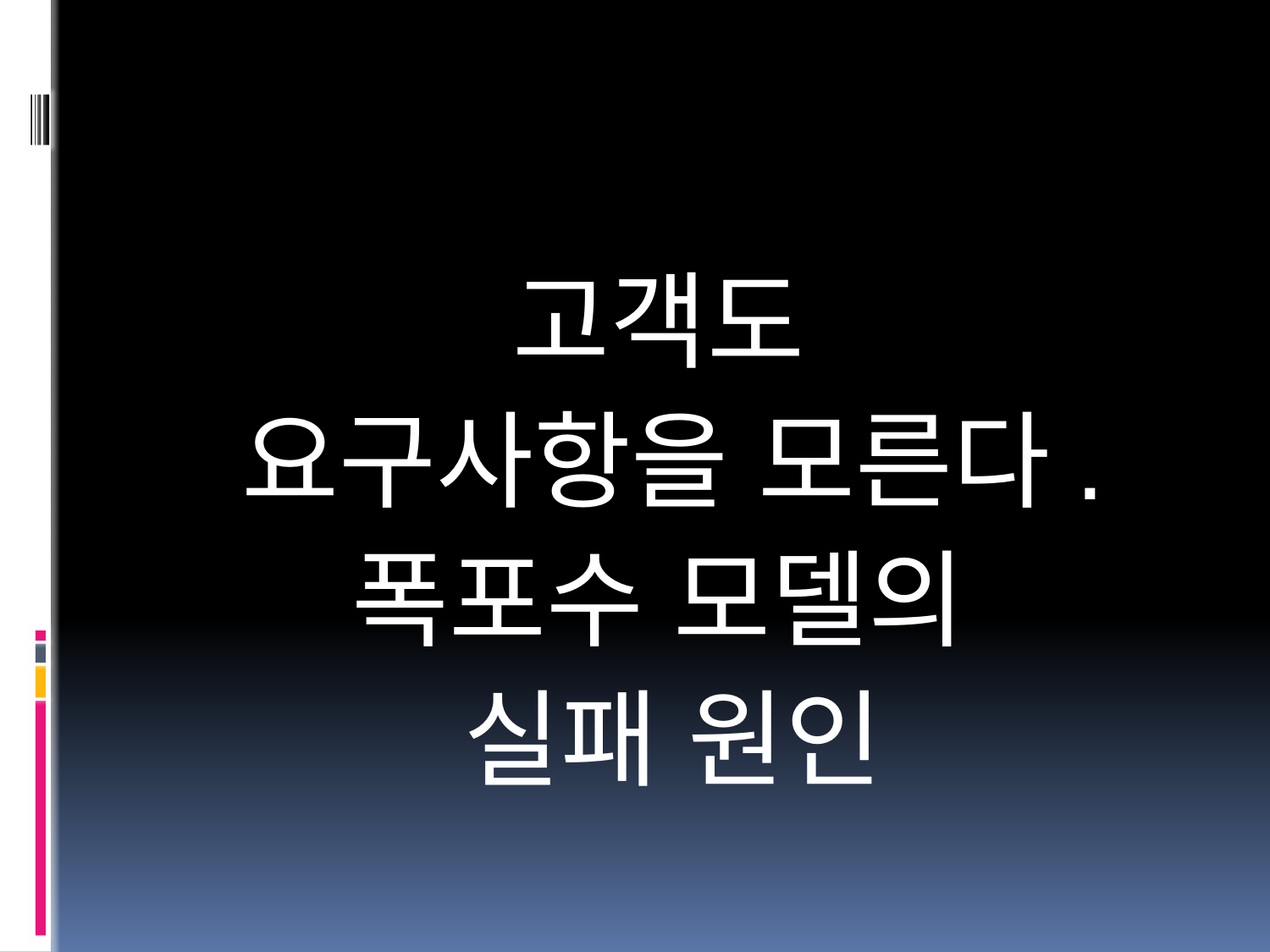

고객도
요구사항을 모른다.
폭포수 모델의
실패 원인